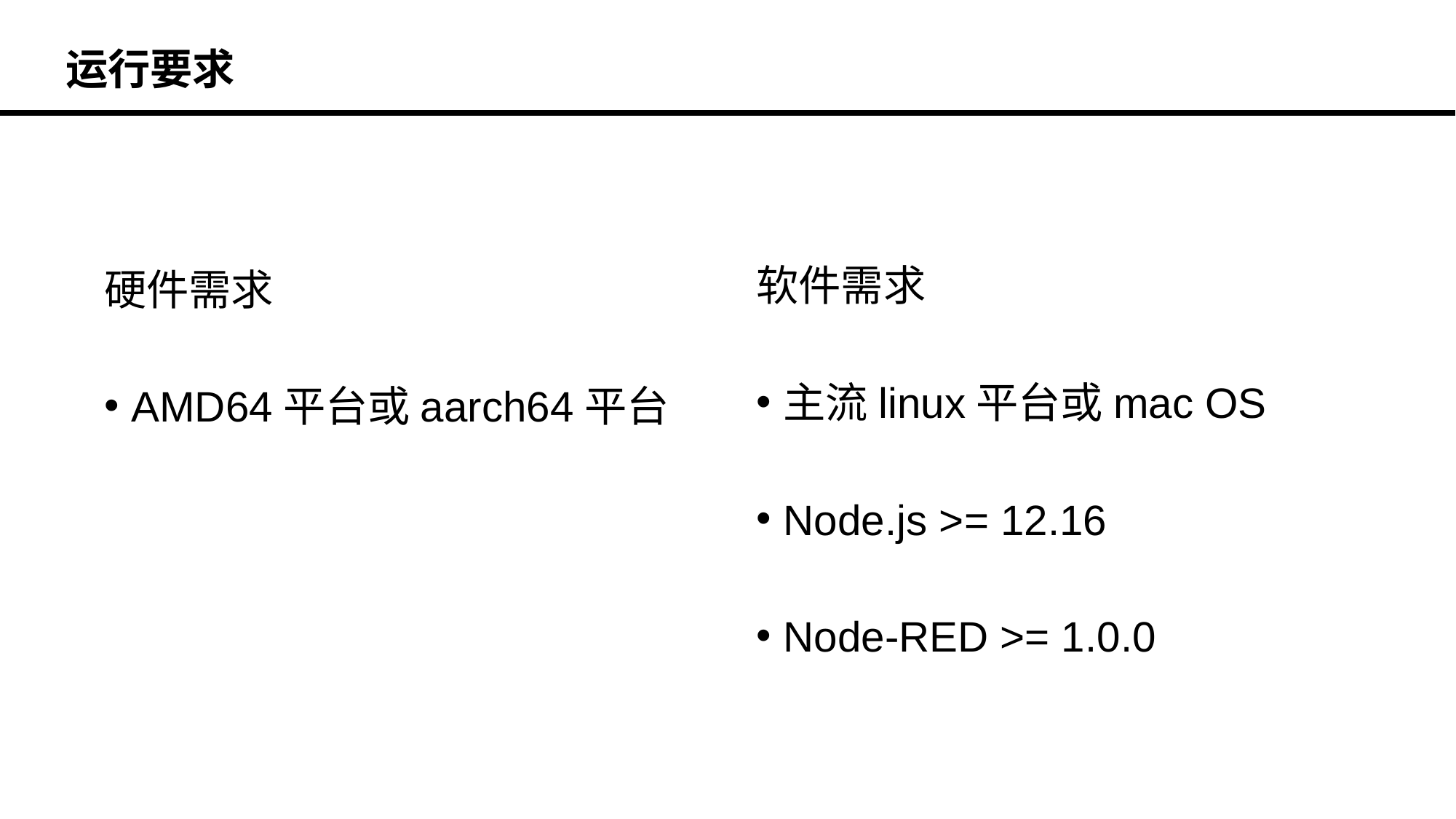

运行要求
软件需求
主流linux平台或mac OS
Node.js >= 12.16
Node-RED >= 1.0.0
硬件需求
AMD64平台或aarch64平台